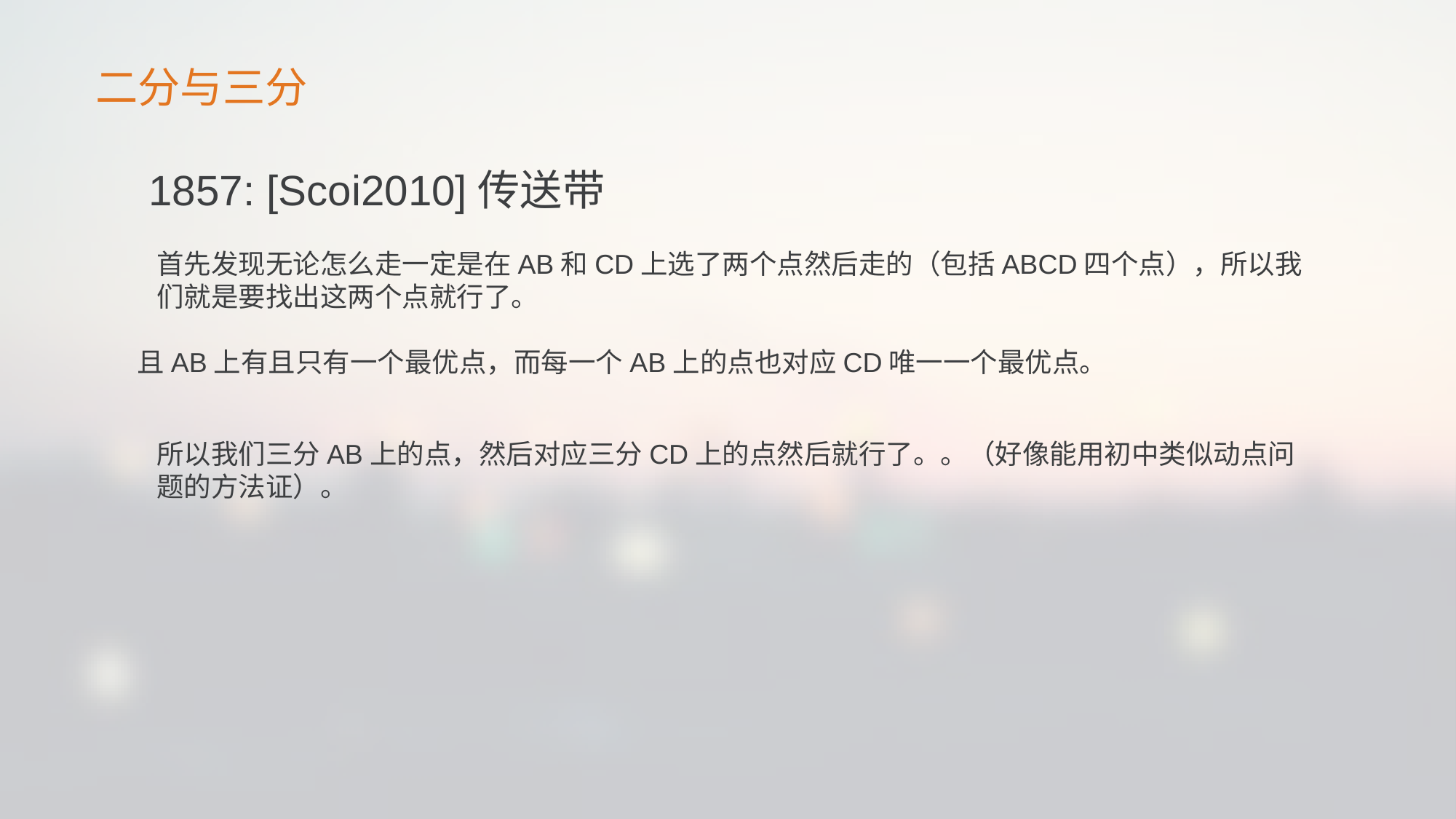

二分与三分
1857: [Scoi2010]传送带
首先发现无论怎么走一定是在AB和CD上选了两个点然后走的（包括ABCD四个点），所以我们就是要找出这两个点就行了。
且AB上有且只有一个最优点，而每一个AB上的点也对应CD唯一一个最优点。
所以我们三分AB上的点，然后对应三分CD上的点然后就行了。。（好像能用初中类似动点问题的方法证）。